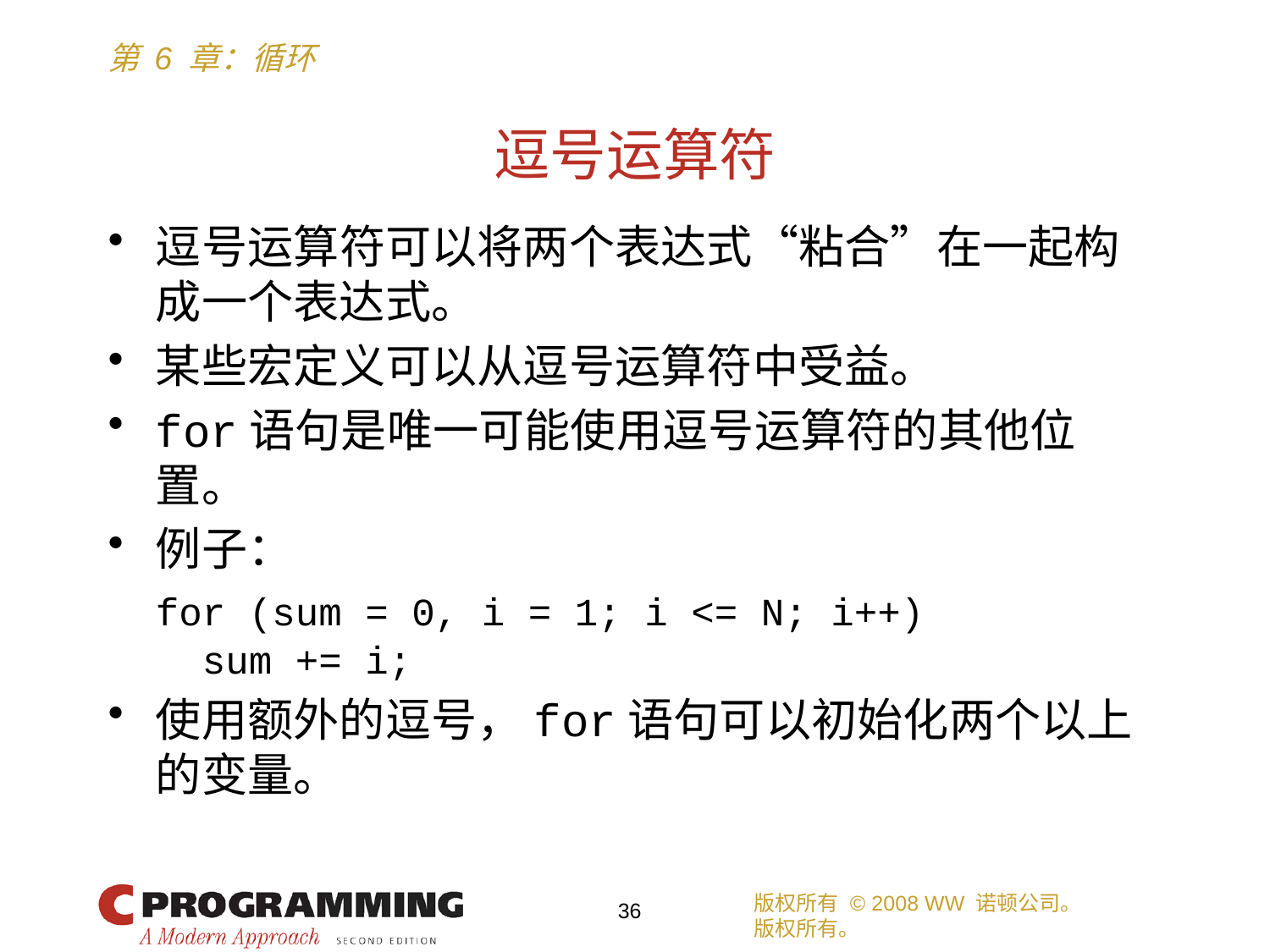

# 逗号运算符
逗号运算符可以将两个表达式“粘合”在一起构成一个表达式。
某些宏定义可以从逗号运算符中受益。
for语句是唯一可能使用逗号运算符的其他位置。
例子：
	for (sum = 0, i = 1; i <= N; i++)
	  sum += i;
使用额外的逗号，for语句可以初始化两个以上的变量。
版权所有 © 2008 WW 诺顿公司。
版权所有。
36